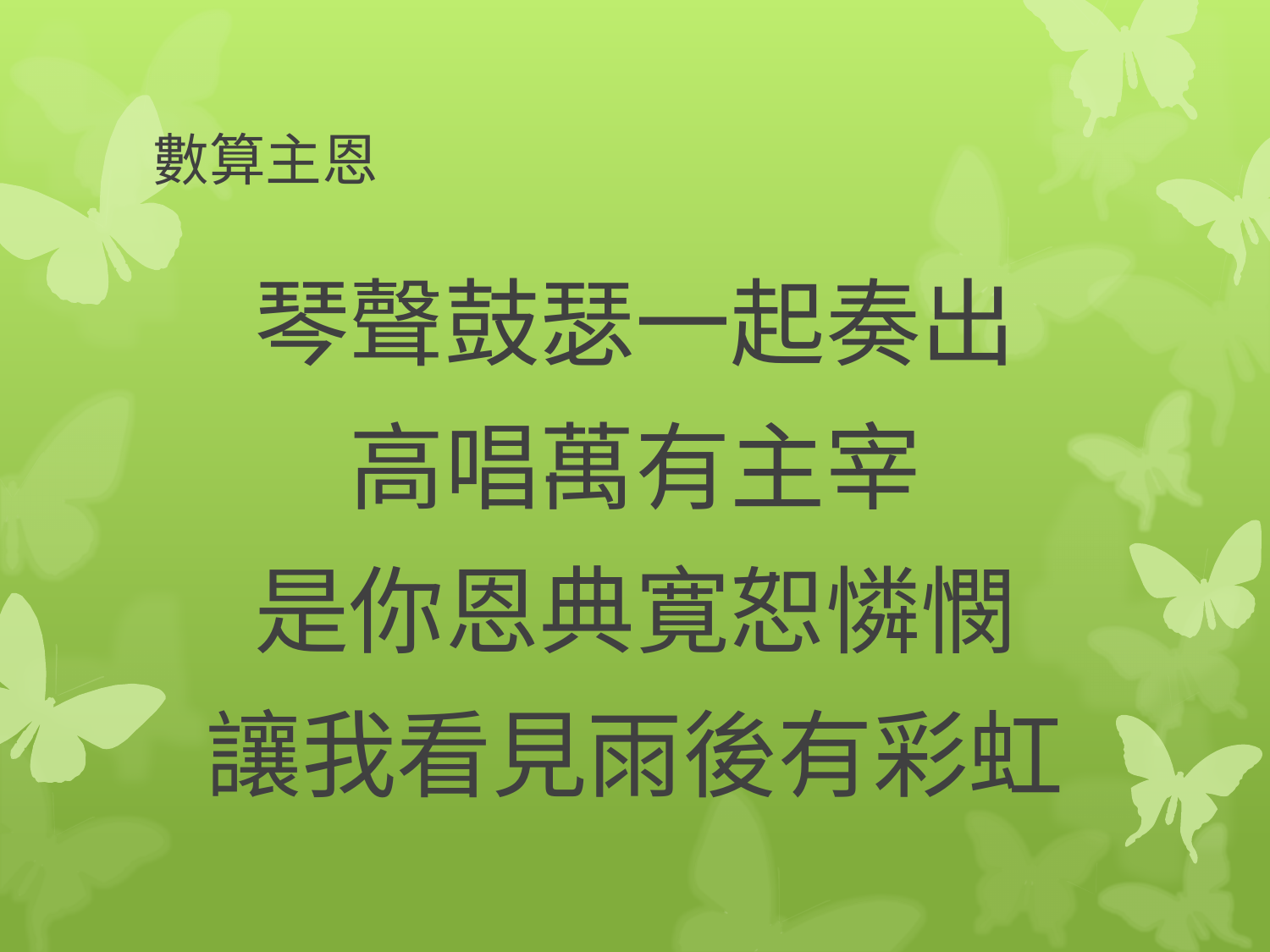

# 數算主恩
琴聲鼓瑟一起奏出
高唱萬有主宰
是你恩典寛恕憐憫
讓我看見雨後有彩虹